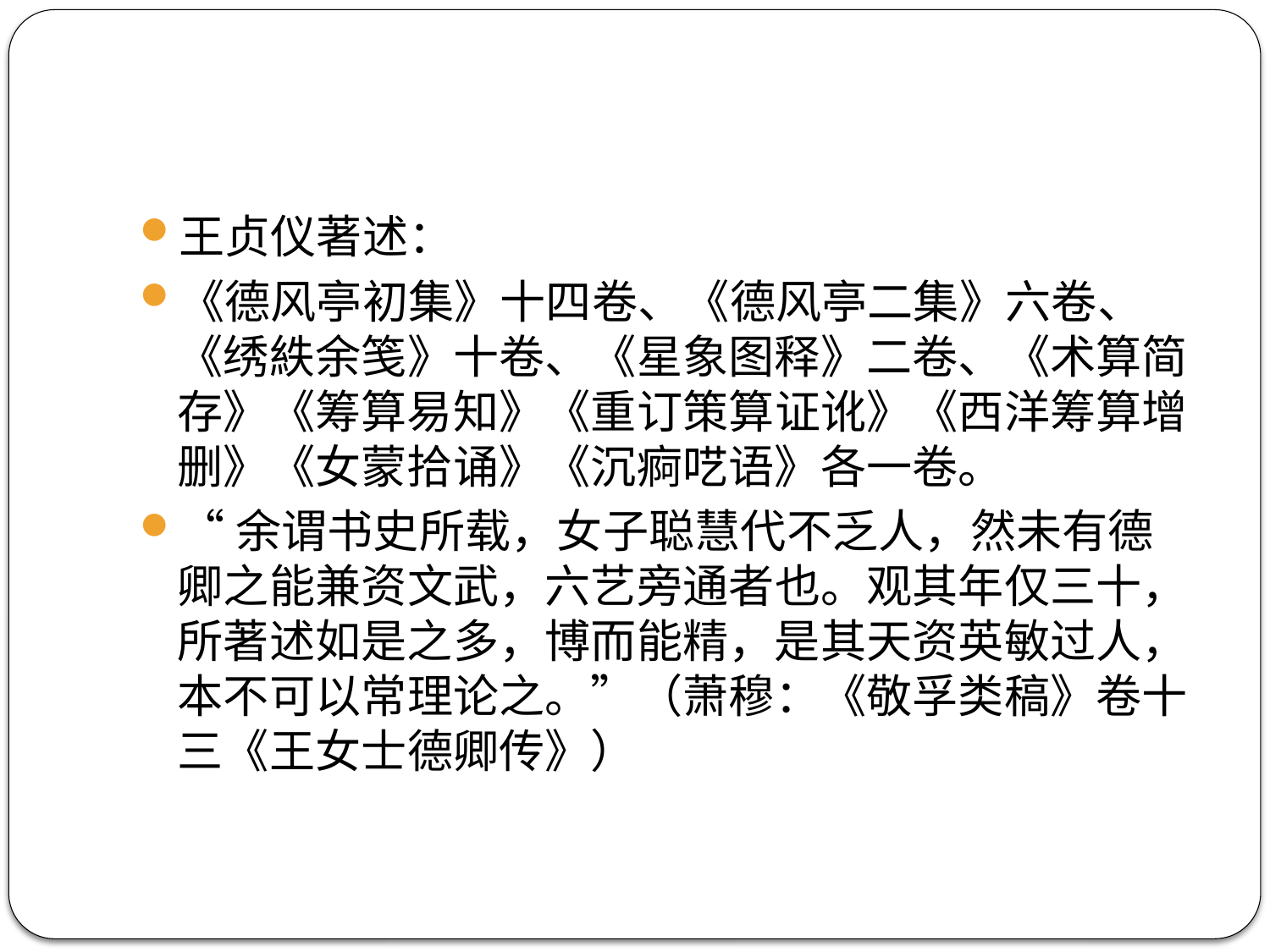

#
王贞仪著述：
《德风亭初集》十四卷、《德风亭二集》六卷、《绣紩余笺》十卷、《星象图释》二卷、《术算简存》《筹算易知》《重订策算证讹》《西洋筹算增删》《女蒙拾诵》《沉痾呓语》各一卷。
“余谓书史所载，女子聪慧代不乏人，然未有德卿之能兼资文武，六艺旁通者也。观其年仅三十，所著述如是之多，博而能精，是其天资英敏过人，本不可以常理论之。”（萧穆：《敬孚类稿》卷十三《王女士德卿传》）